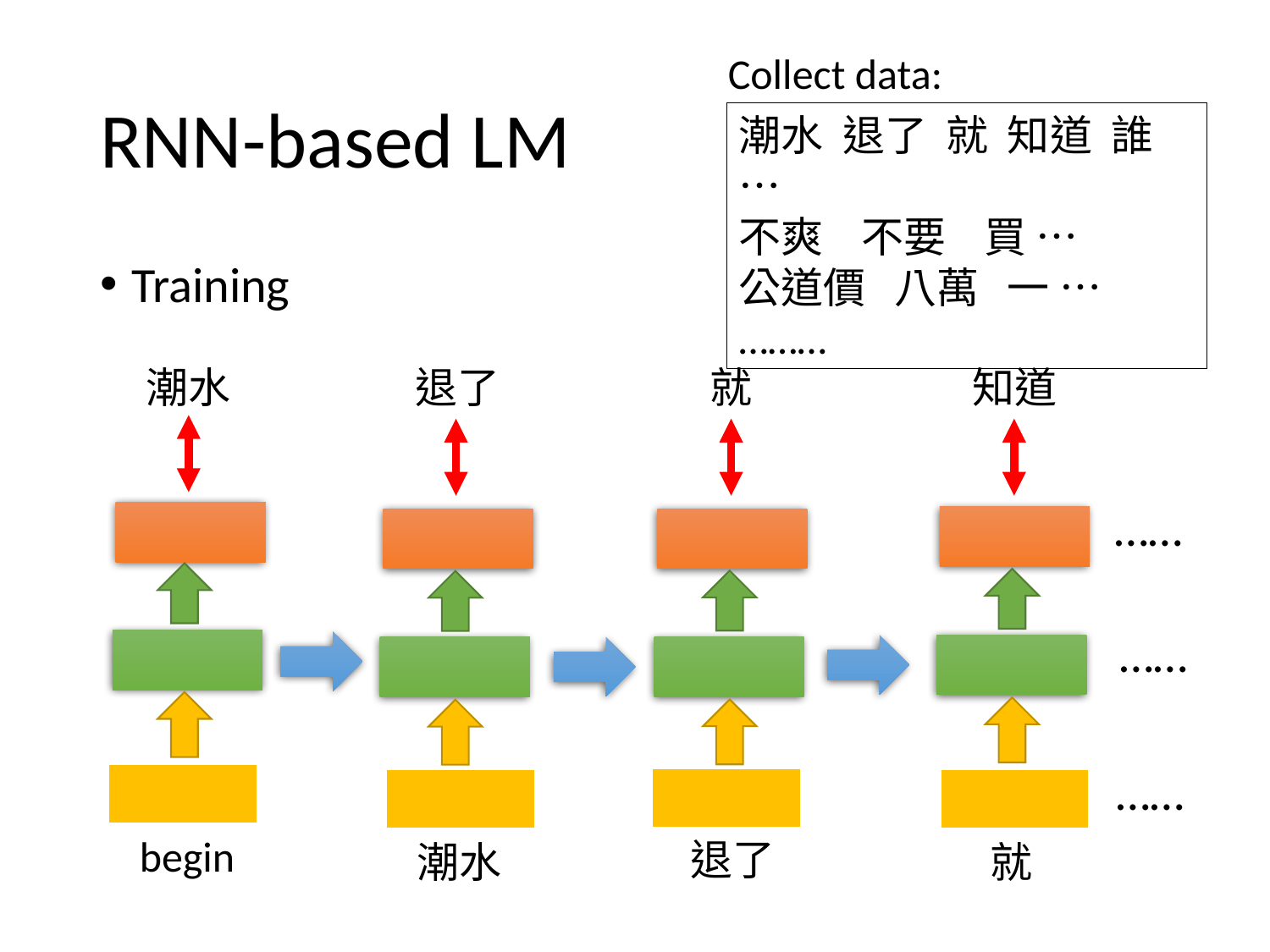

Collect data:
潮水  退了  就  知道  誰 …
不爽    不要    買 …
公道價   八萬   一 …
………
# RNN-based LM
Training
潮水
退了
知道
就
……

……

……

begin
退了
就
潮水